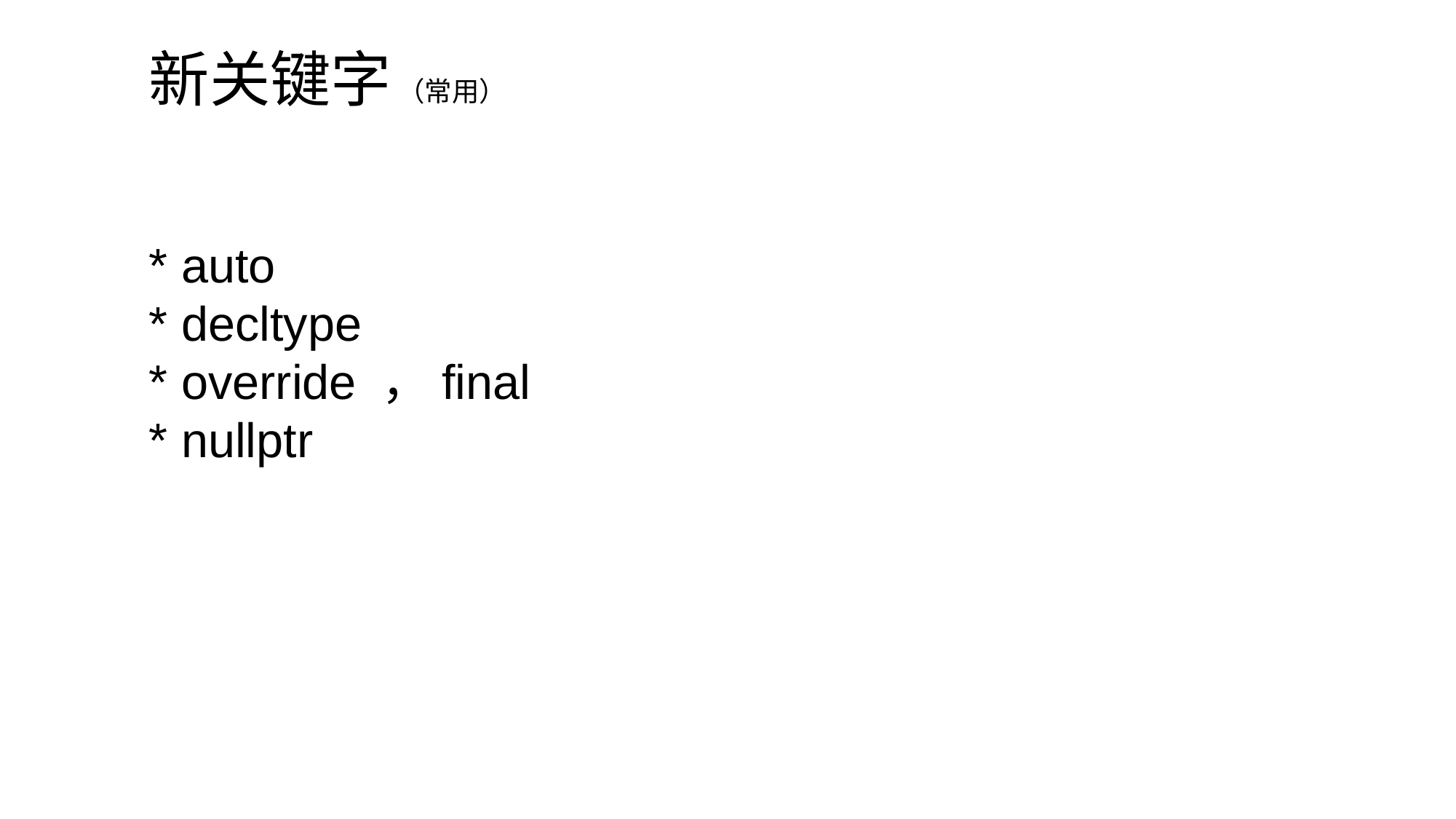

新关键字 （常用）
* auto
* decltype
* override ，final
* nullptr